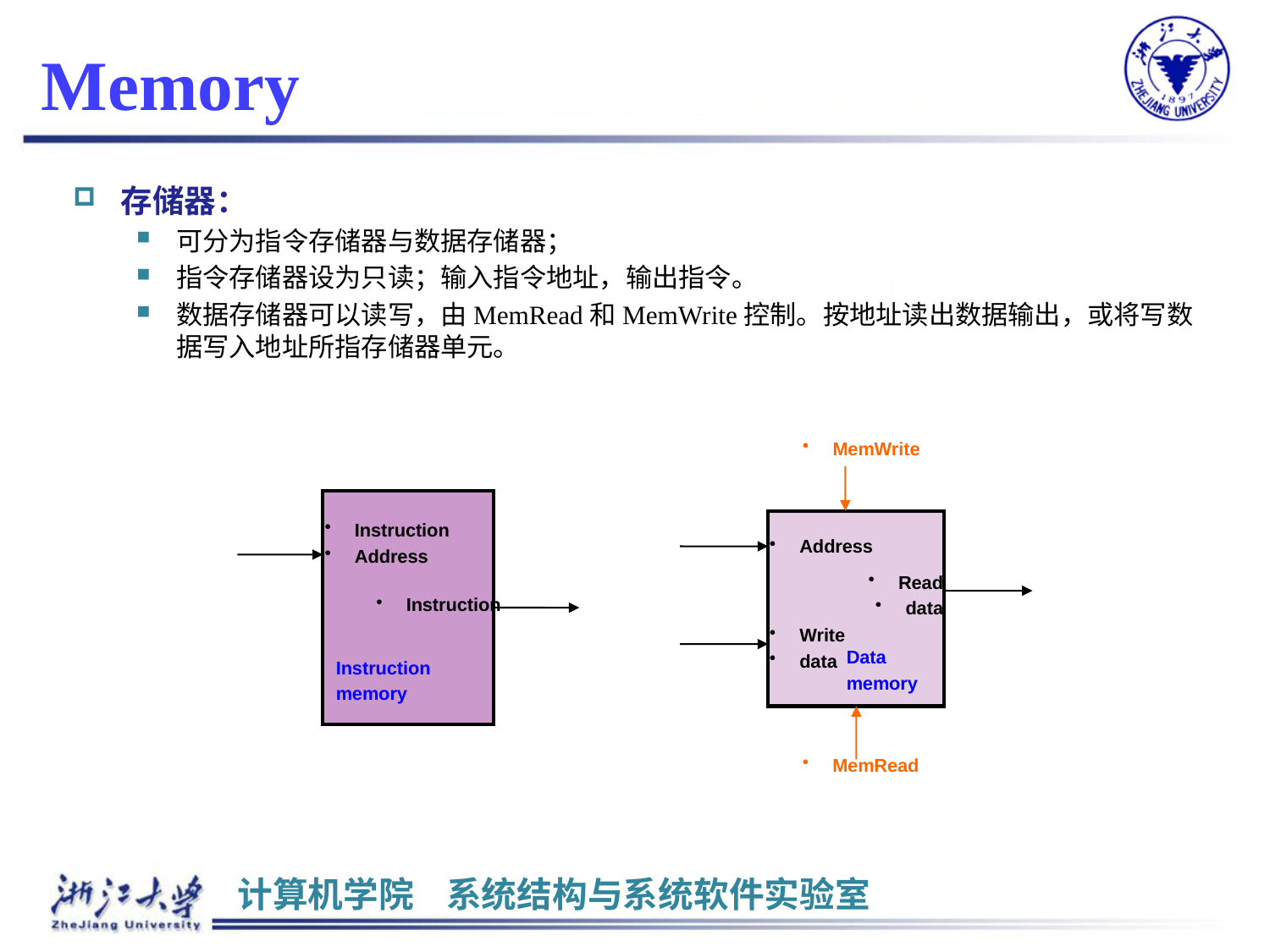

# Memory

存储器：
可分为指令存储器与数据存储器；
指令存储器设为只读；输入指令地址，输出指令。
数据存储器可以读写，由MemRead和MemWrite控制。按地址读出数据输出，或将写数据写入地址所指存储器单元。
MemWrite

Address

Read
data

Write
data
Data
memory

MemRead

Instruction
Address

Instruction

Instruction
memory